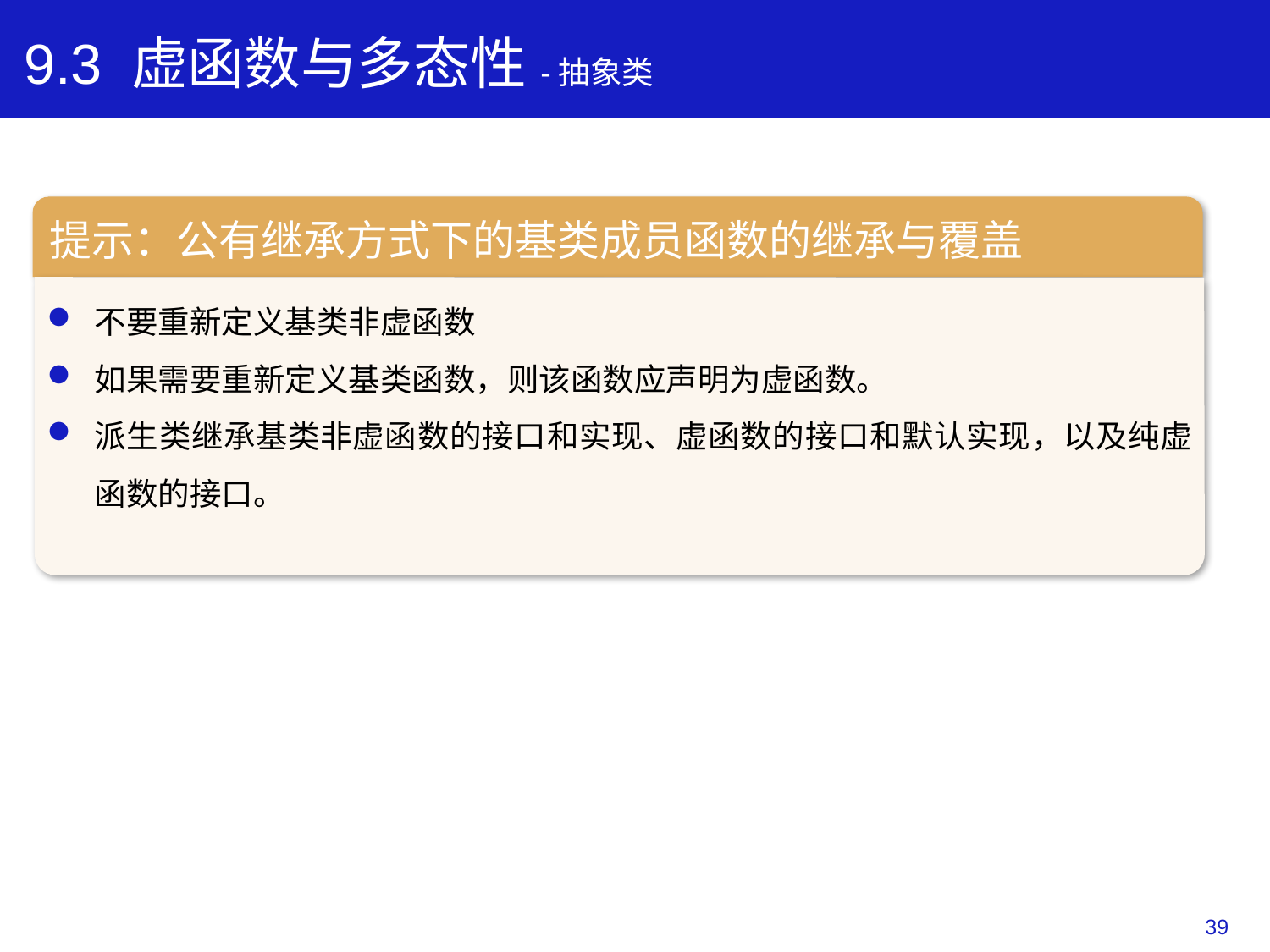

9.3 虚函数与多态性-抽象类
提示：公有继承方式下的基类成员函数的继承与覆盖
不要重新定义基类非虚函数
如果需要重新定义基类函数，则该函数应声明为虚函数。
派生类继承基类非虚函数的接口和实现、虚函数的接口和默认实现，以及纯虚函数的接口。

39